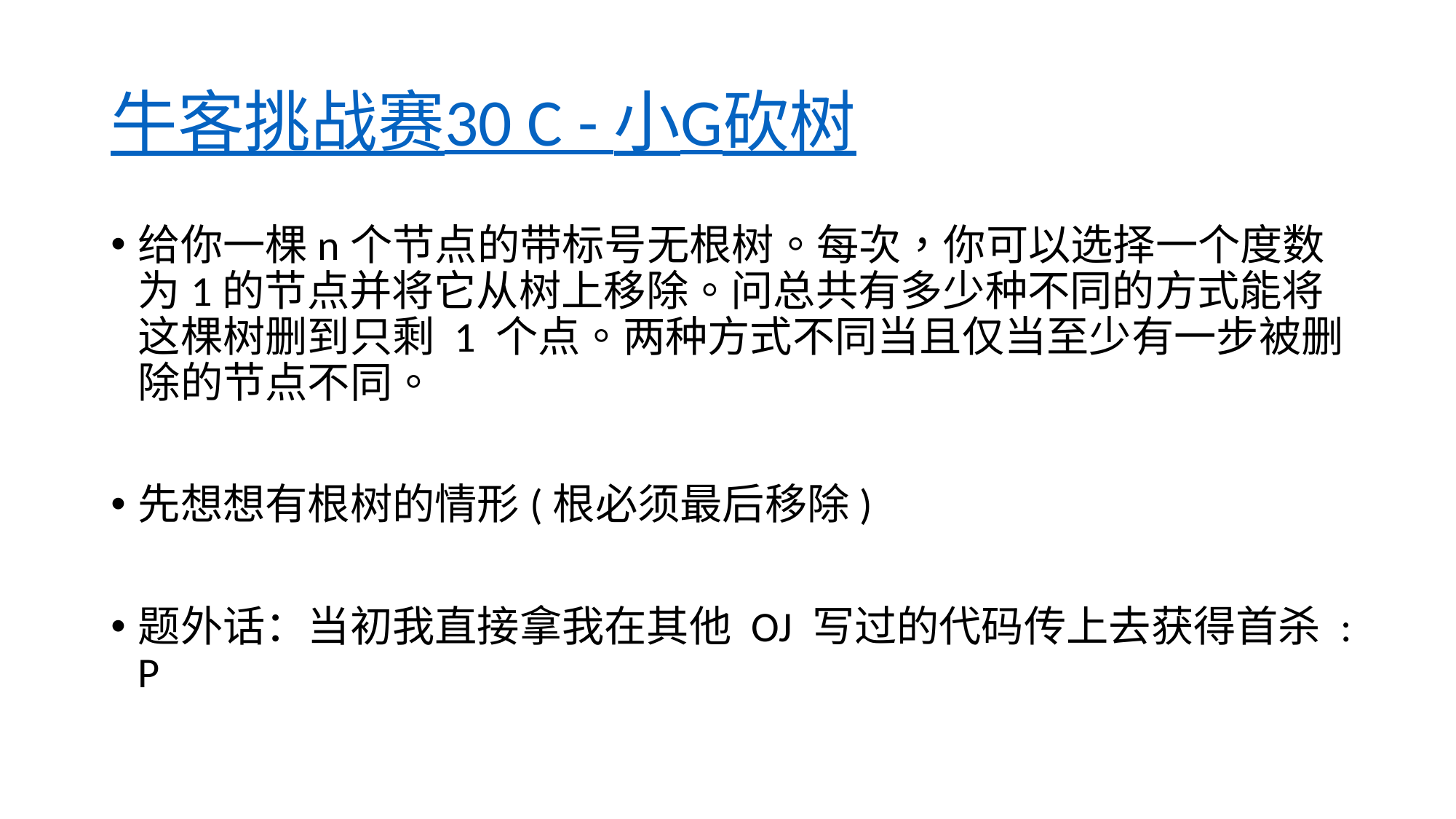

# 牛客挑战赛30 C - 小G砍树
给你一棵n个节点的带标号无根树。每次，你可以选择一个度数为1的节点并将它从树上移除。问总共有多少种不同的方式能将这棵树删到只剩 1 个点。两种方式不同当且仅当至少有一步被删除的节点不同。

先想想有根树的情形(根必须最后移除)

题外话：当初我直接拿我在其他 OJ 写过的代码传上去获得首杀 :P